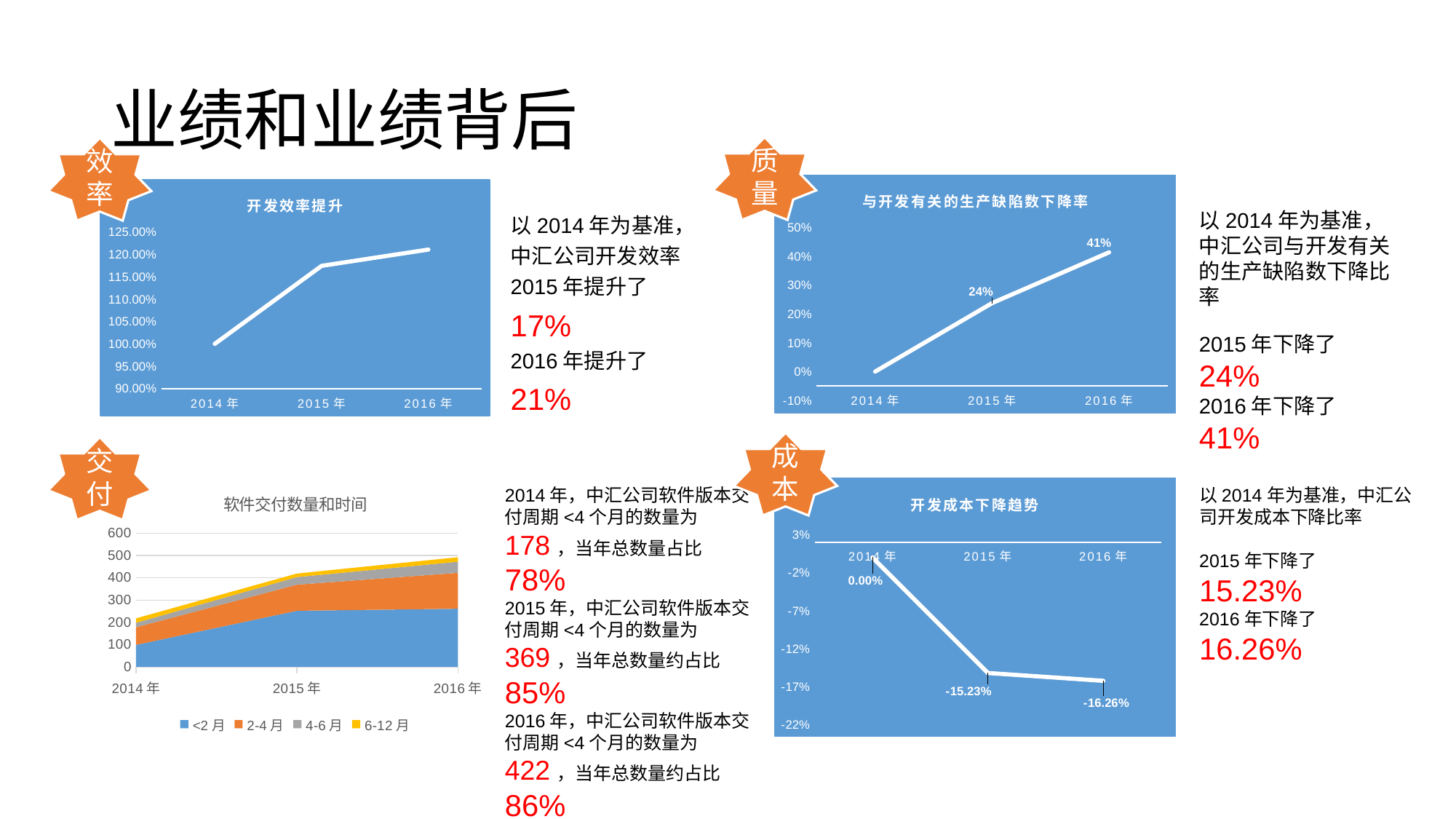

# 业绩和业绩背后
质量
效率

### Chart: 与开发有关的生产缺陷数下降率

| Category | 有效生产缺陷数下降率 |
|---|---|
| 2014年 | 0.0 |
| 2015年 | 0.237704918032787 |
| 2016年 | 0.41393442622950805 |

### Chart:

| Category | 开发效率提升 |
|---|---|
| 2014年 | 1.0 |
| 2015年 | 1.1745068285280753 |
| 2016年 | 1.21092564491654 |
以2014年为基准，中汇公司开发效率
2015年提升了17%
2016年提升了21%
以2014年为基准，中汇公司与开发有关的生产缺陷数下降比率

2015年下降了 24%
2016年下降了 41%
成本
交付

### Chart: 软件交付数量和时间

| Category | <2月 | 2-4月 | 4-6月 | 6-12月 |
|---|---|---|---|---|
| 2014年 | 99.0 | 79.0 | 20.0 | 20.0 |
| 2015年 | 252.0 | 117.0 | 34.0 | 16.0 |
| 2016年 | 261.0 | 161.0 | 50.0 | 20.0 |

### Chart: 开发成本下降趋势

| Category | 成本趋势比率 |
|---|---|
| 2014年 | 0.0 |
| 2015年 | -0.15226337448559704 |
| 2016年 | -0.16260162601626 |
2014年，中汇公司软件版本交付周期<4个月的数量为178，当年总数量占比78%
2015年，中汇公司软件版本交付周期<4个月的数量为369，当年总数量约占比85%
2016年，中汇公司软件版本交付周期<4个月的数量为422，当年总数量约占比86%
以2014年为基准，中汇公司开发成本下降比率

2015年下降了 15.23%
2016年下降了 16.26%